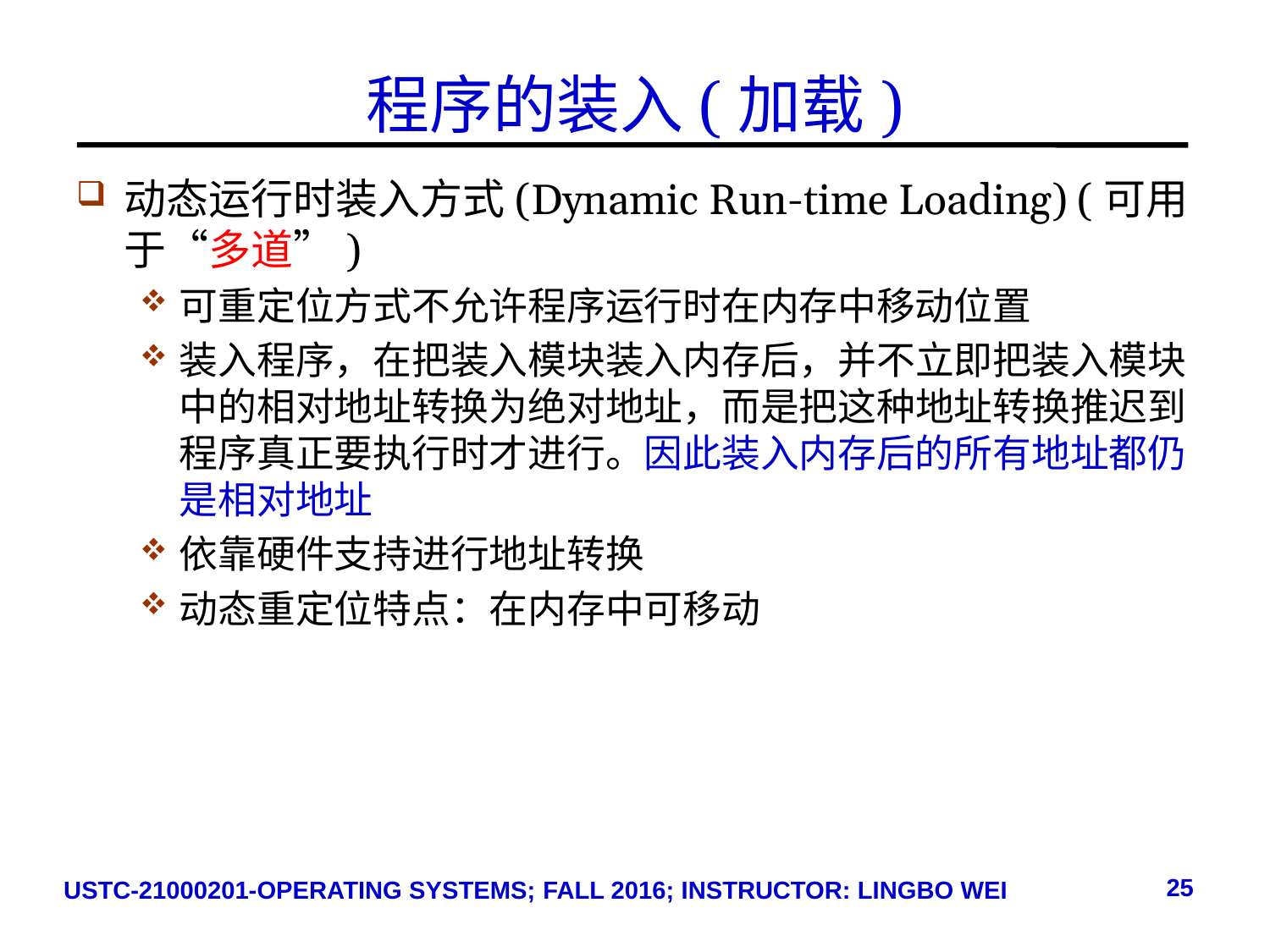

# 程序的装入(加载)
动态运行时装入方式(Dynamic Run-time Loading) (可用于“多道”)
可重定位方式不允许程序运行时在内存中移动位置
装入程序，在把装入模块装入内存后，并不立即把装入模块中的相对地址转换为绝对地址，而是把这种地址转换推迟到程序真正要执行时才进行。因此装入内存后的所有地址都仍是相对地址
依靠硬件支持进行地址转换
动态重定位特点：在内存中可移动

25
USTC-21000201-OPERATING SYSTEMS; FALL 2016; INSTRUCTOR: LINGBO WEI